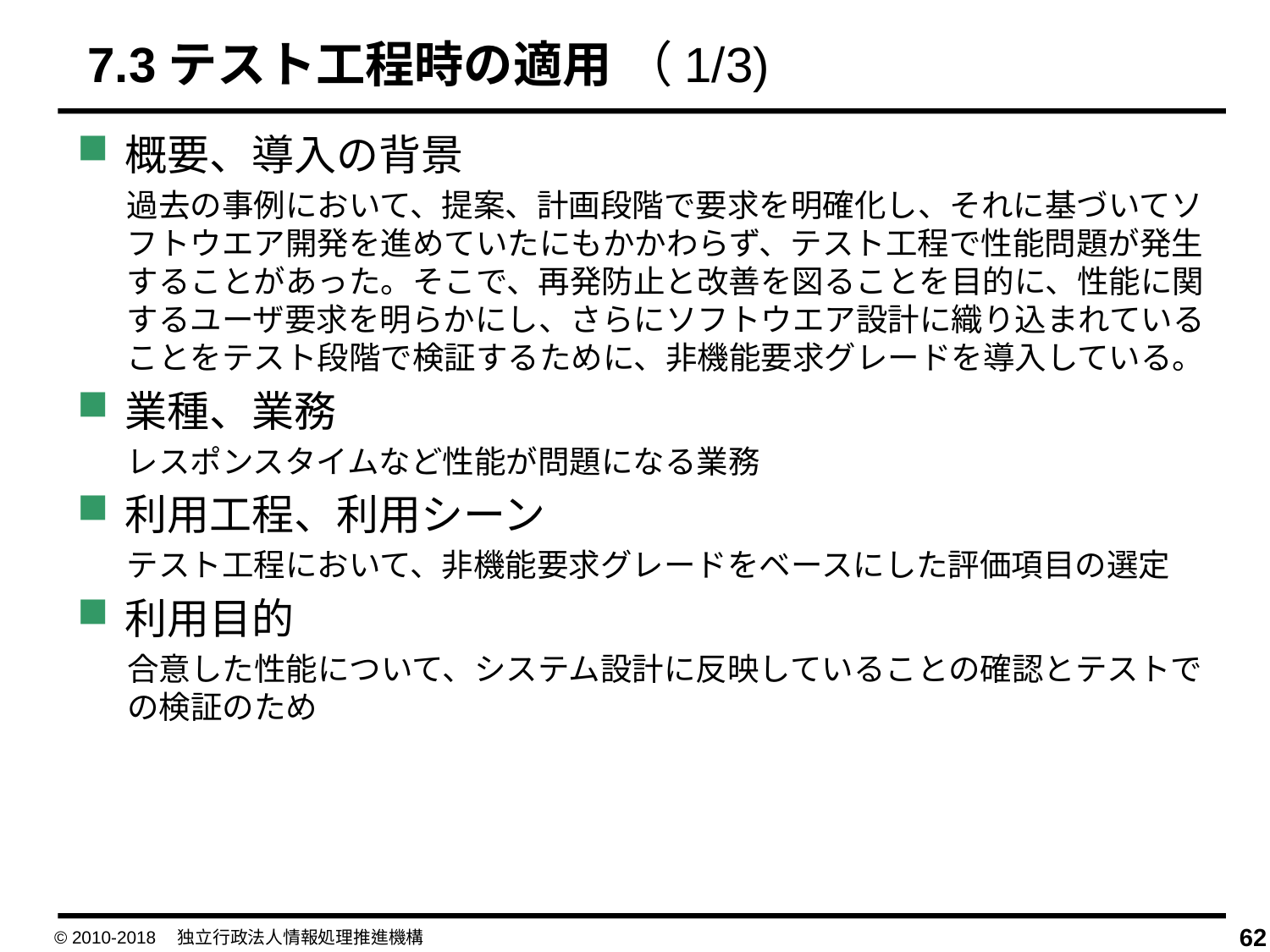

7.3テスト工程時の適用 （1/3)
概要、導入の背景
過去の事例において、提案、計画段階で要求を明確化し、それに基づいてソフトウエア開発を進めていたにもかかわらず、テスト工程で性能問題が発生することがあった。そこで、再発防止と改善を図ることを目的に、性能に関するユーザ要求を明らかにし、さらにソフトウエア設計に織り込まれていることをテスト段階で検証するために、非機能要求グレードを導入している。
業種、業務
レスポンスタイムなど性能が問題になる業務
利用工程、利用シーン
テスト工程において、非機能要求グレードをベースにした評価項目の選定
利用目的
合意した性能について、システム設計に反映していることの確認とテストでの検証のため
© 2010-2018　独立行政法人情報処理推進機構